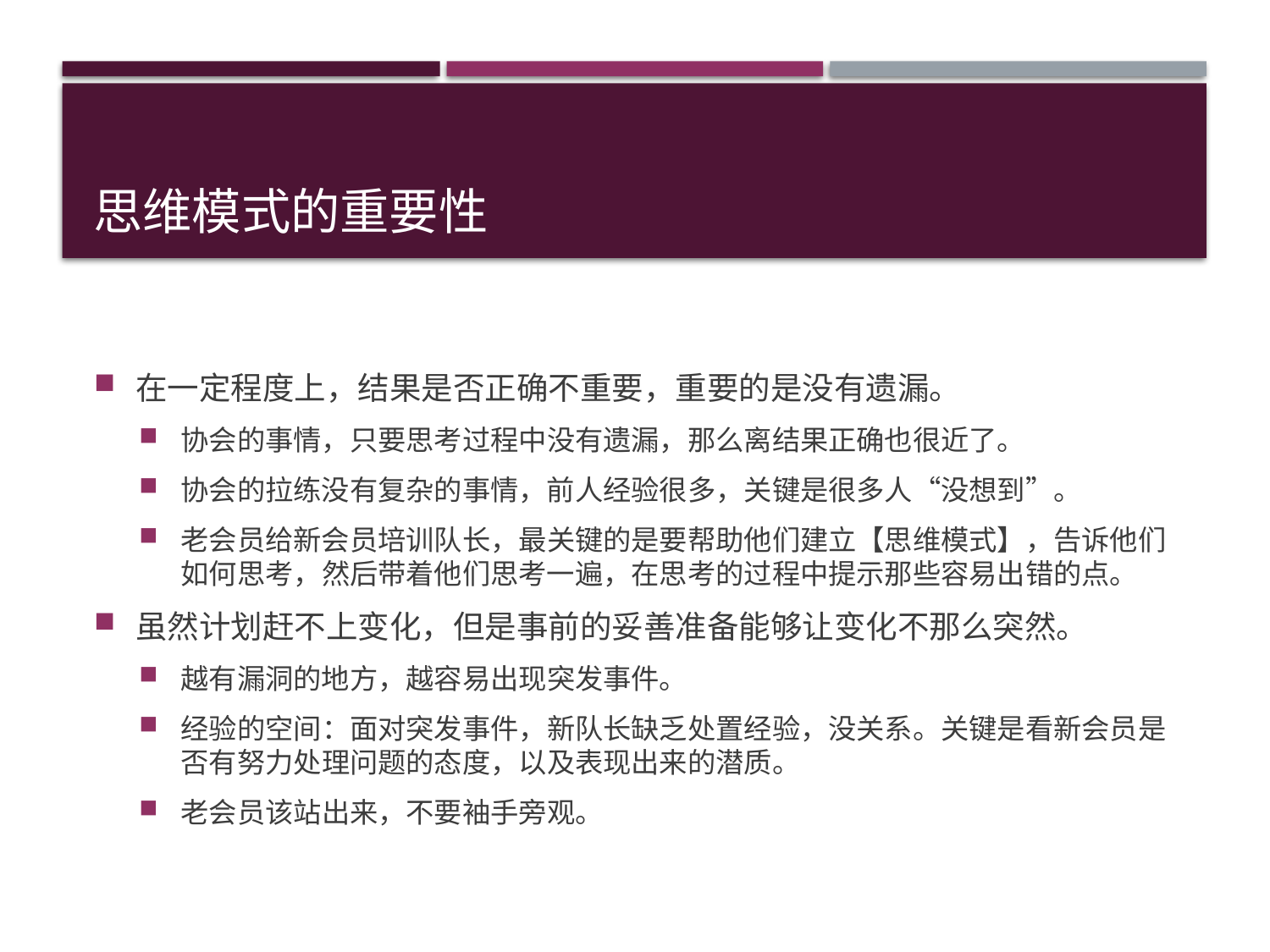

# 思维模式的重要性
在一定程度上，结果是否正确不重要，重要的是没有遗漏。
协会的事情，只要思考过程中没有遗漏，那么离结果正确也很近了。
协会的拉练没有复杂的事情，前人经验很多，关键是很多人“没想到”。
老会员给新会员培训队长，最关键的是要帮助他们建立【思维模式】，告诉他们如何思考，然后带着他们思考一遍，在思考的过程中提示那些容易出错的点。
虽然计划赶不上变化，但是事前的妥善准备能够让变化不那么突然。
越有漏洞的地方，越容易出现突发事件。
经验的空间：面对突发事件，新队长缺乏处置经验，没关系。关键是看新会员是否有努力处理问题的态度，以及表现出来的潜质。
老会员该站出来，不要袖手旁观。